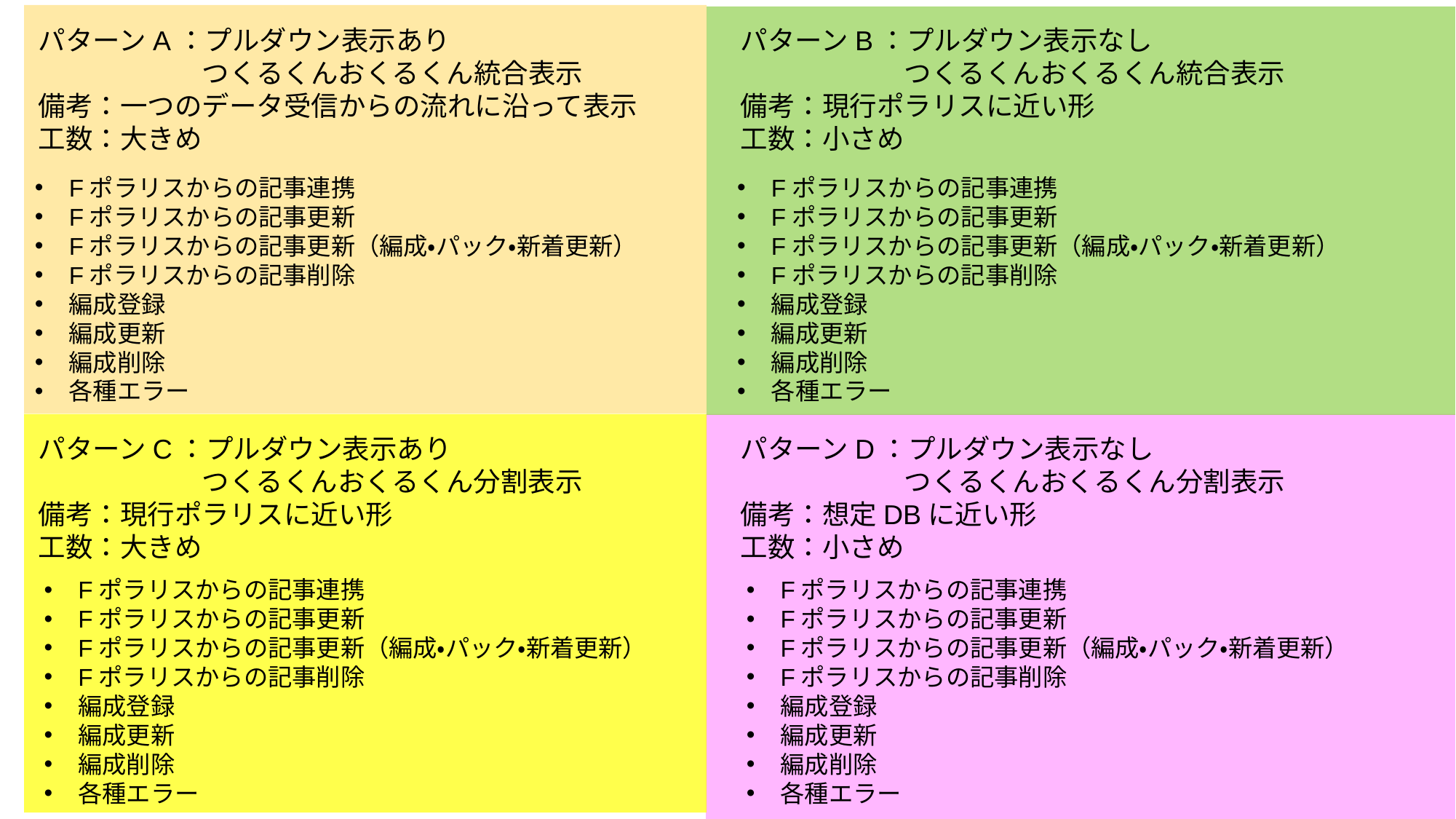

パターンA：プルダウン表示あり
　　　　　　つくるくんおくるくん統合表示
備考：一つのデータ受信からの流れに沿って表示
工数：大きめ
パターンB：プルダウン表示なし
　　　　　　つくるくんおくるくん統合表示
備考：現行ポラリスに近い形
工数：小さめ
Fポラリスからの記事連携
Fポラリスからの記事更新
Fポラリスからの記事更新（編成・パック・新着更新）
Fポラリスからの記事削除
編成登録
編成更新
編成削除
各種エラー
Fポラリスからの記事連携
Fポラリスからの記事更新
Fポラリスからの記事更新（編成・パック・新着更新）
Fポラリスからの記事削除
編成登録
編成更新
編成削除
各種エラー

パターンC：プルダウン表示あり
　　　　　　つくるくんおくるくん分割表示
備考：現行ポラリスに近い形
工数：大きめ
パターンD：プルダウン表示なし
　　　　　　つくるくんおくるくん分割表示
備考：想定DBに近い形
工数：小さめ
Fポラリスからの記事連携
Fポラリスからの記事更新
Fポラリスからの記事更新（編成・パック・新着更新）
Fポラリスからの記事削除
編成登録
編成更新
編成削除
各種エラー
Fポラリスからの記事連携
Fポラリスからの記事更新
Fポラリスからの記事更新（編成・パック・新着更新）
Fポラリスからの記事削除
編成登録
編成更新
編成削除
各種エラー